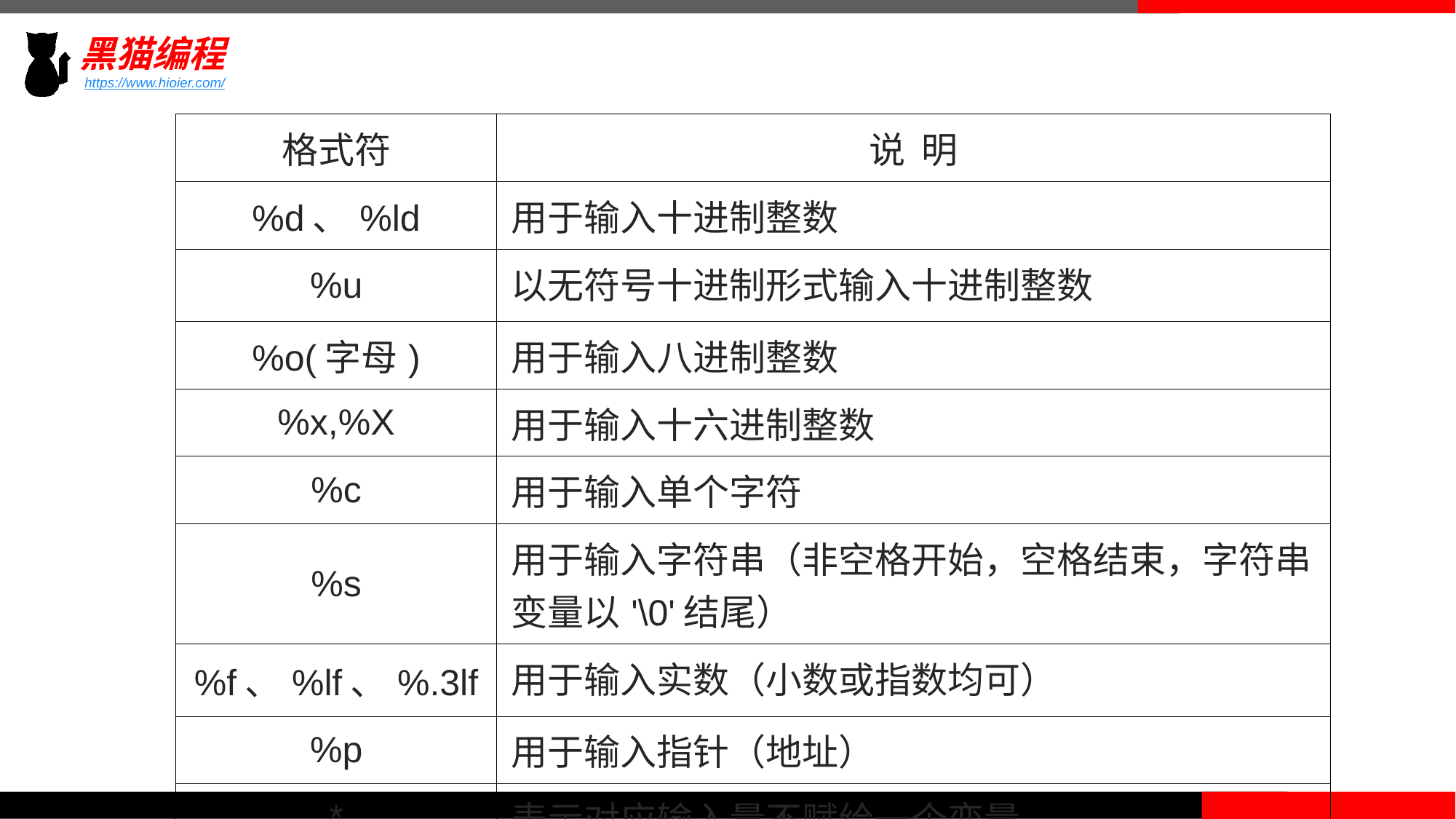

| 格式符 | 说 明 |
| --- | --- |
| %d、%ld | 用于输入十进制整数 |
| %u | 以无符号十进制形式输入十进制整数 |
| %o(字母) | 用于输入八进制整数 |
| %x,%X | 用于输入十六进制整数 |
| %c | 用于输入单个字符 |
| %s | 用于输入字符串（非空格开始，空格结束，字符串变量以'\0'结尾） |
| %f、%lf、%.3lf | 用于输入实数（小数或指数均可） |
| %p | 用于输入指针（地址） |
| \* | 表示对应输入量不赋给一个变量 |